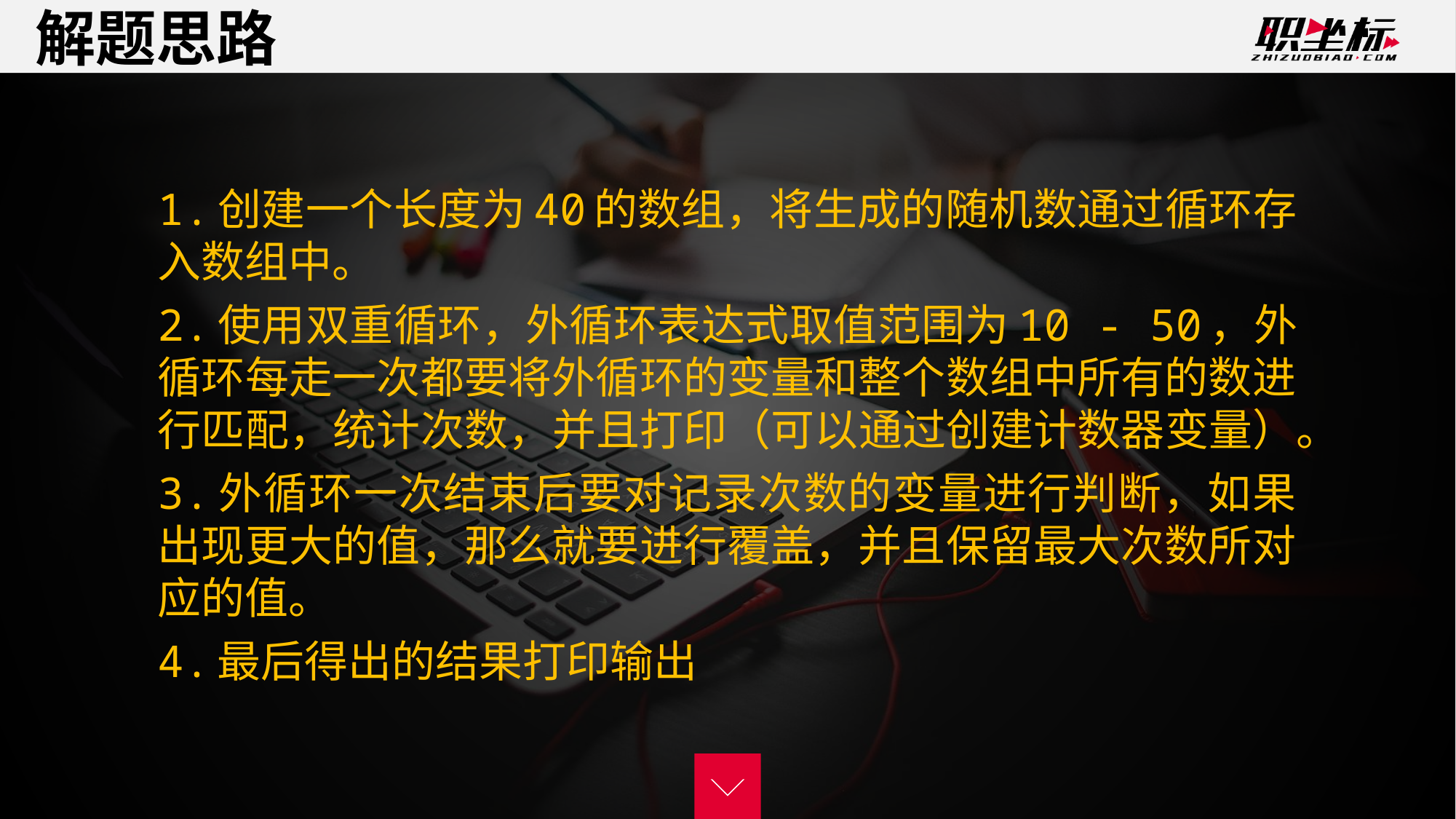

解题思路

1.创建一个长度为40的数组，将生成的随机数通过循环存入数组中。
2.使用双重循环，外循环表达式取值范围为10 - 50，外循环每走一次都要将外循环的变量和整个数组中所有的数进行匹配，统计次数，并且打印（可以通过创建计数器变量）。
3.外循环一次结束后要对记录次数的变量进行判断，如果出现更大的值，那么就要进行覆盖，并且保留最大次数所对应的值。
4.最后得出的结果打印输出